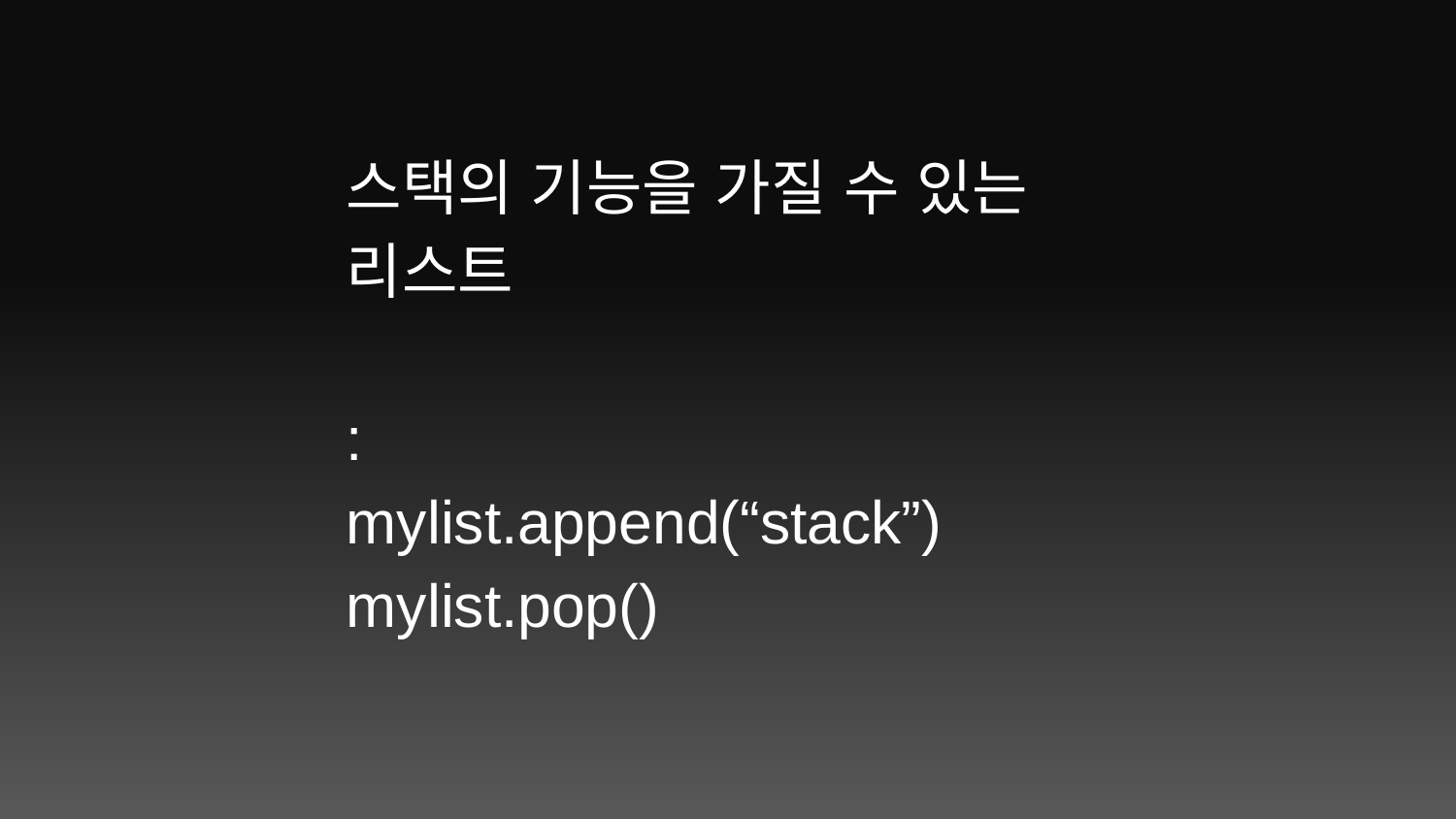

스택의 기능을 가질 수 있는 리스트

:
mylist.append(“stack”)
mylist.pop()